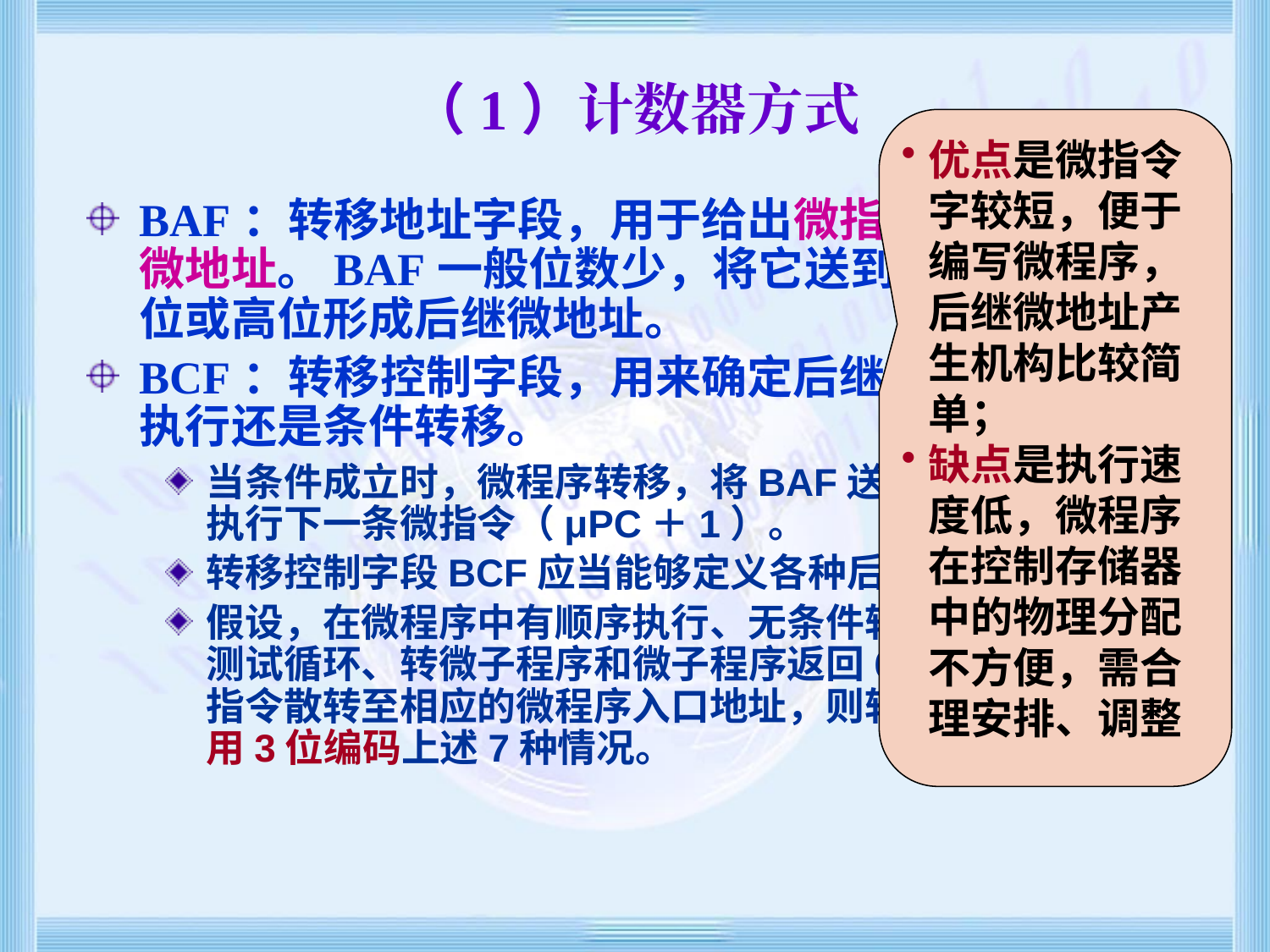

# （1）计数器方式
优点是微指令字较短，便于编写微程序，后继微地址产生机构比较简单；
缺点是执行速度低，微程序在控制存储器中的物理分配不方便，需合理安排、调整
BAF：转移地址字段，用于给出微指令转移的部分微地址。BAF一般位数少，将它送到μPC的若干低位或高位形成后继微地址。
BCF：转移控制字段，用来确定后继微地址是顺序执行还是条件转移。
当条件成立时，微程序转移，将BAF送μPC；否则顺序执行下一条微指令（μPC＋1）。
转移控制字段BCF应当能够定义各种后继微地址来源。
假设，在微程序中有顺序执行、无条件转移、条件转移、测试循环、转微子程序和微子程序返回6种情况，再加上指令散转至相应的微程序入口地址，则转移控制字段BCF用3位编码上述7种情况。

39